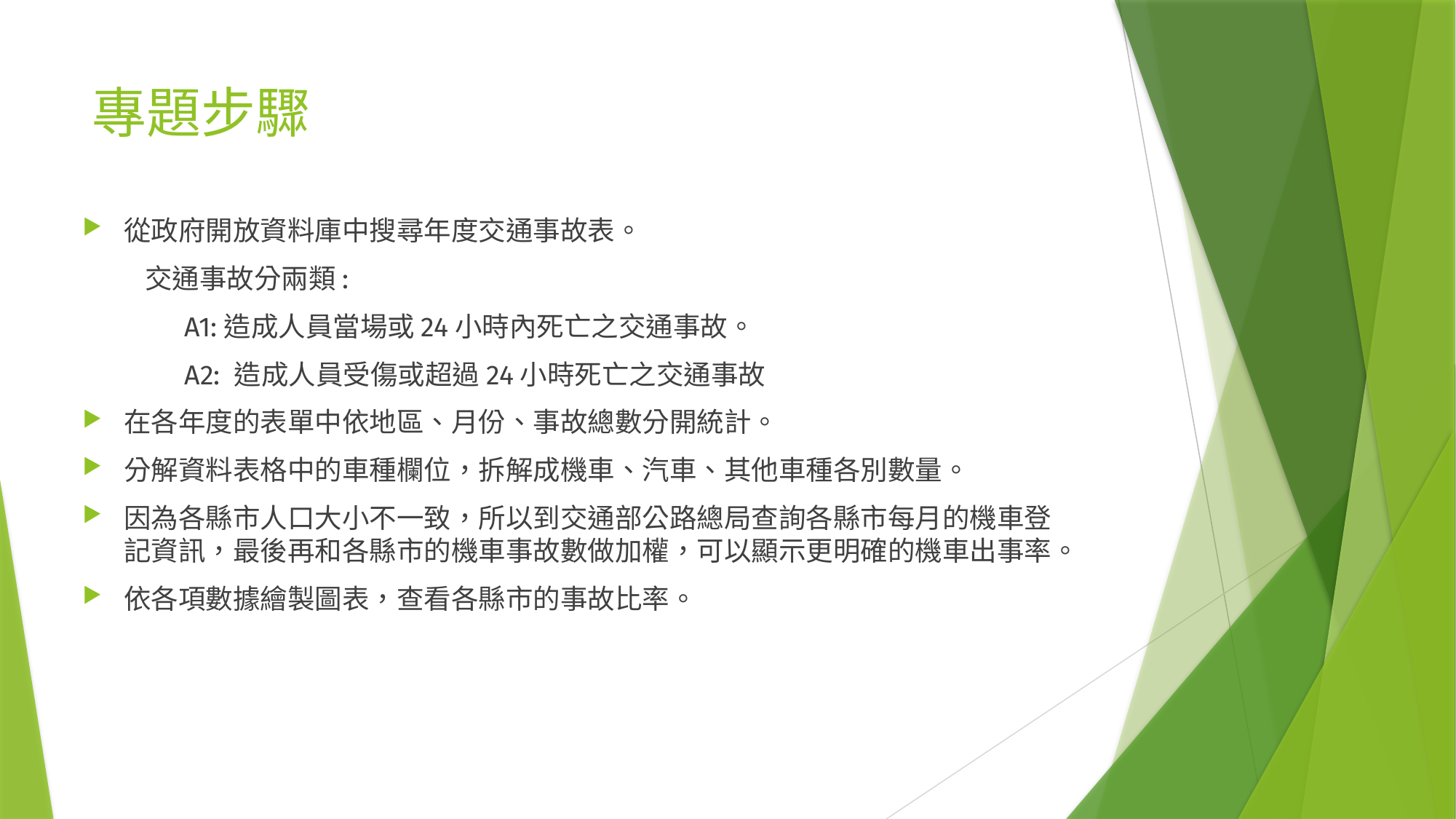

# 專題步驟
從政府開放資料庫中搜尋年度交通事故表。
         交通事故分兩類:
              A1:造成人員當場或24小時內死亡之交通事故。
              A2: 造成人員受傷或超過24小時死亡之交通事故
在各年度的表單中依地區、月份、事故總數分開統計。
分解資料表格中的車種欄位，拆解成機車、汽車、其他車種各別數量。
因為各縣市人口大小不一致，所以到交通部公路總局查詢各縣市每月的機車登   記資訊，最後再和各縣市的機車事故數做加權，可以顯示更明確的機車出事率。
依各項數據繪製圖表，查看各縣市的事故比率。